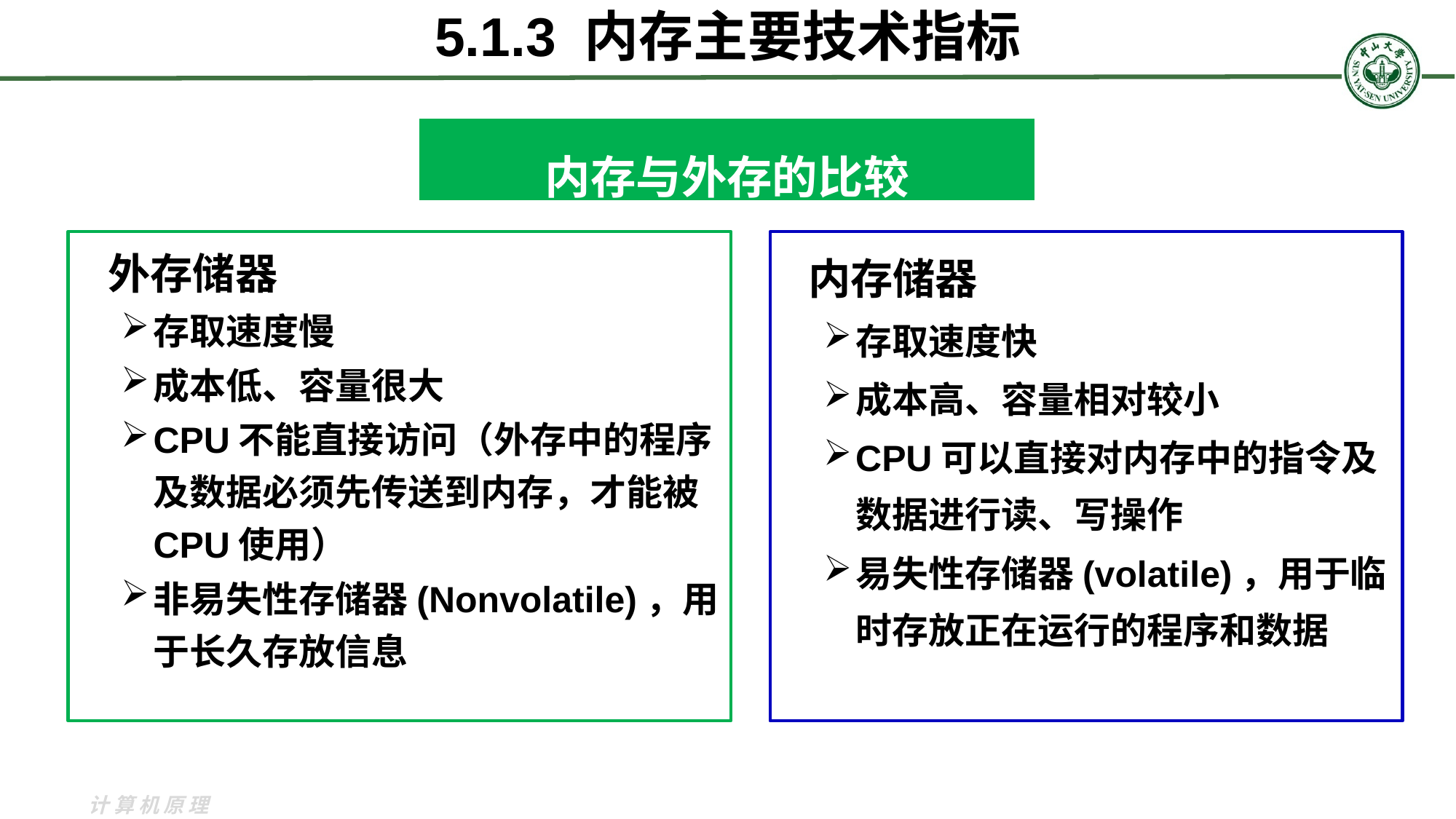

5.1.3 内存主要技术指标
内存与外存的比较
  外存储器
存取速度慢
成本低、容量很大
CPU不能直接访问（外存中的程序及数据必须先传送到内存，才能被CPU使用）
非易失性存储器(Nonvolatile)，用于长久存放信息
  内存储器
存取速度快
成本高、容量相对较小
CPU可以直接对内存中的指令及数据进行读、写操作
易失性存储器(volatile)，用于临时存放正在运行的程序和数据